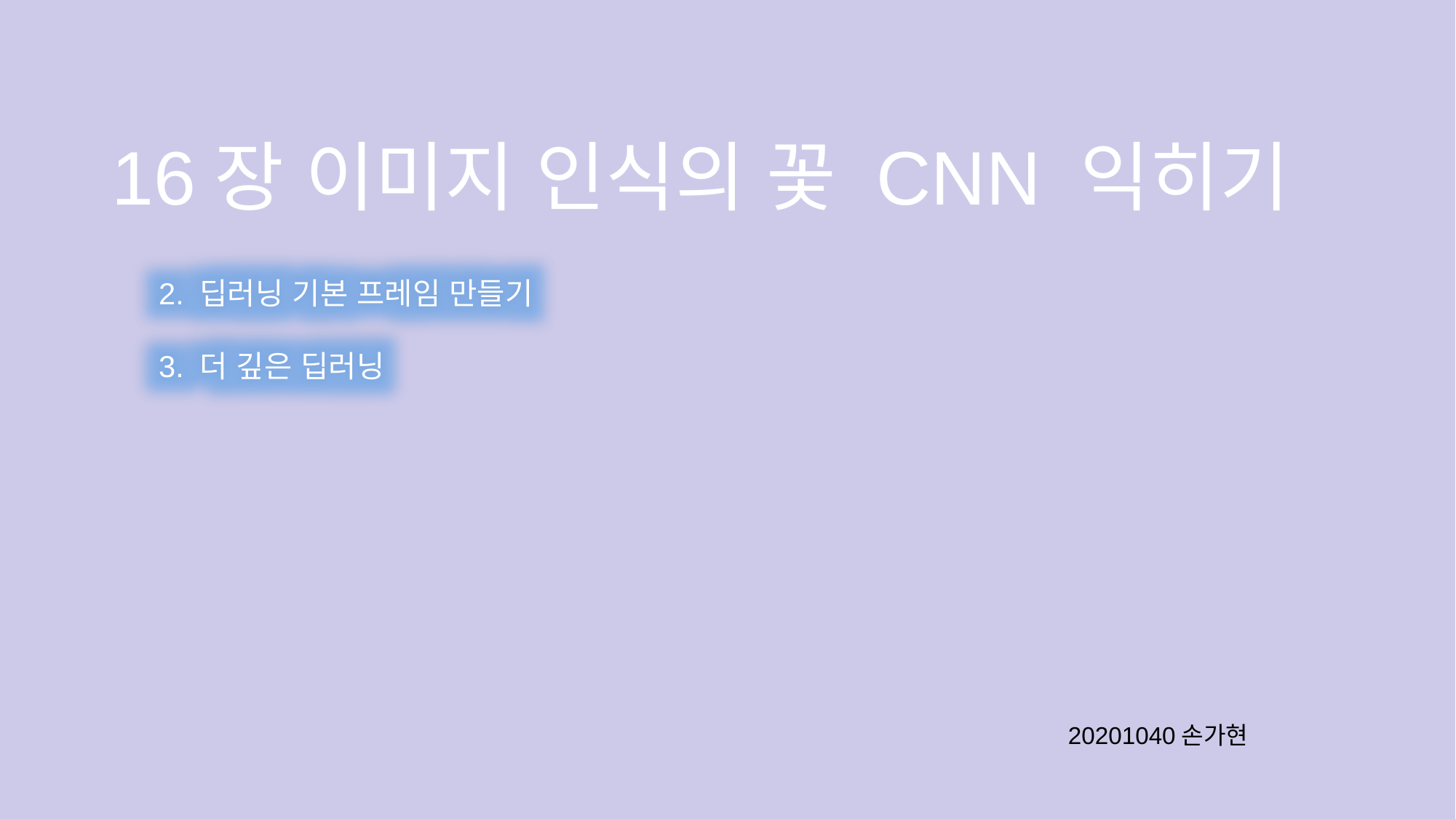

16장 이미지 인식의 꽃 CNN 익히기
2. 딥러닝 기본 프레임 만들기

3. 더 깊은 딥러닝
20201040손가현